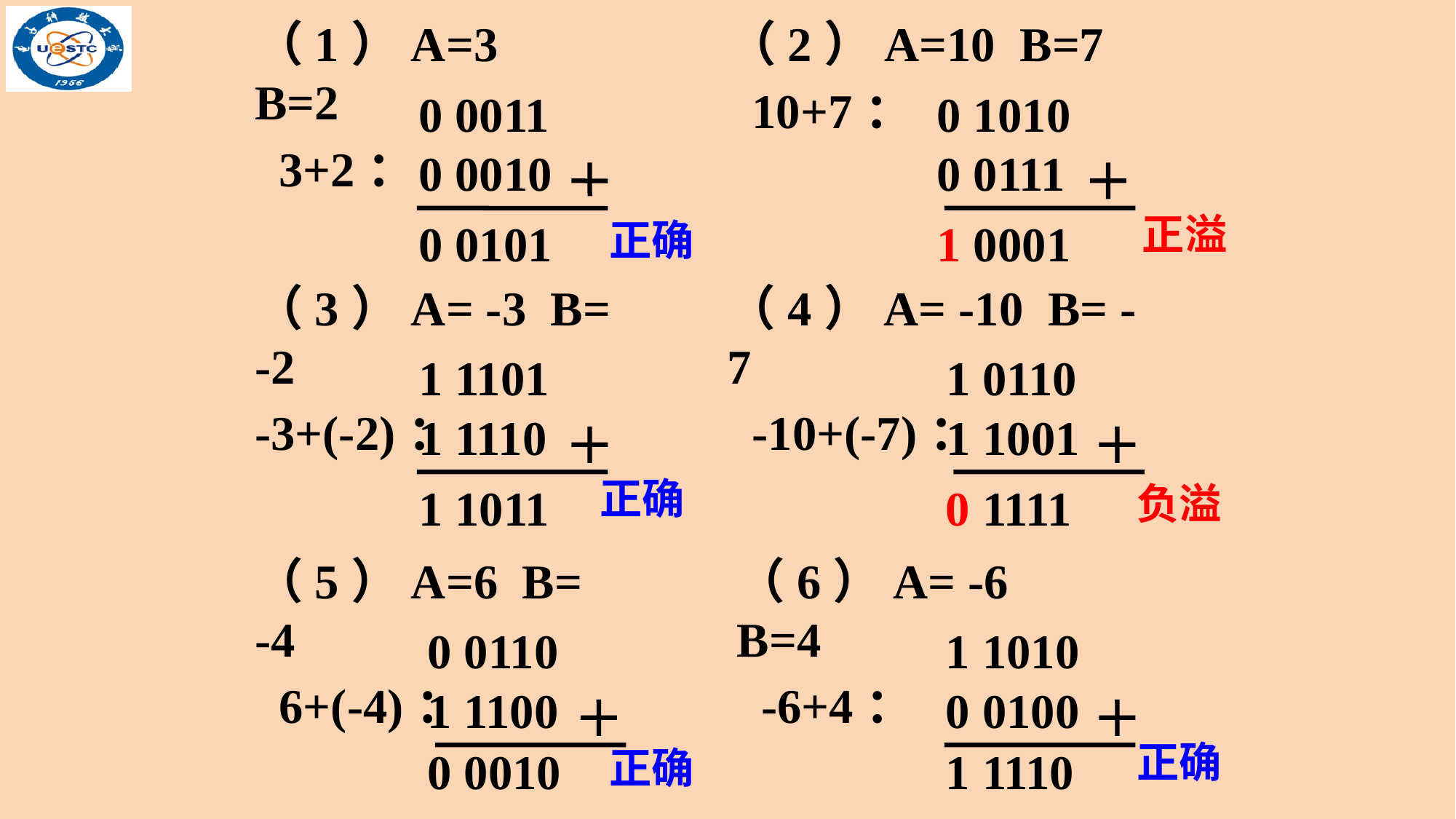

（1）A=3  B=2
  3+2：
0 0011
0 0010

0 0101

（2）A=10  B=7
  10+7：
0 1010
0 0111

1 0001

正溢
正确
（3）A= -3  B= -2
-3+(-2)：
1 1101
1 1110

1 1011

（4）A= -10  B= -7
  -10+(-7)：
1 0110
1 1001

0 1111

正确
负溢
（5）A=6  B= -4
  6+(-4)：
0 0110
1 1100

0 0010

（6）A= -6  B=4
  -6+4：
1 1010
0 0100

1 1110

正确
正确